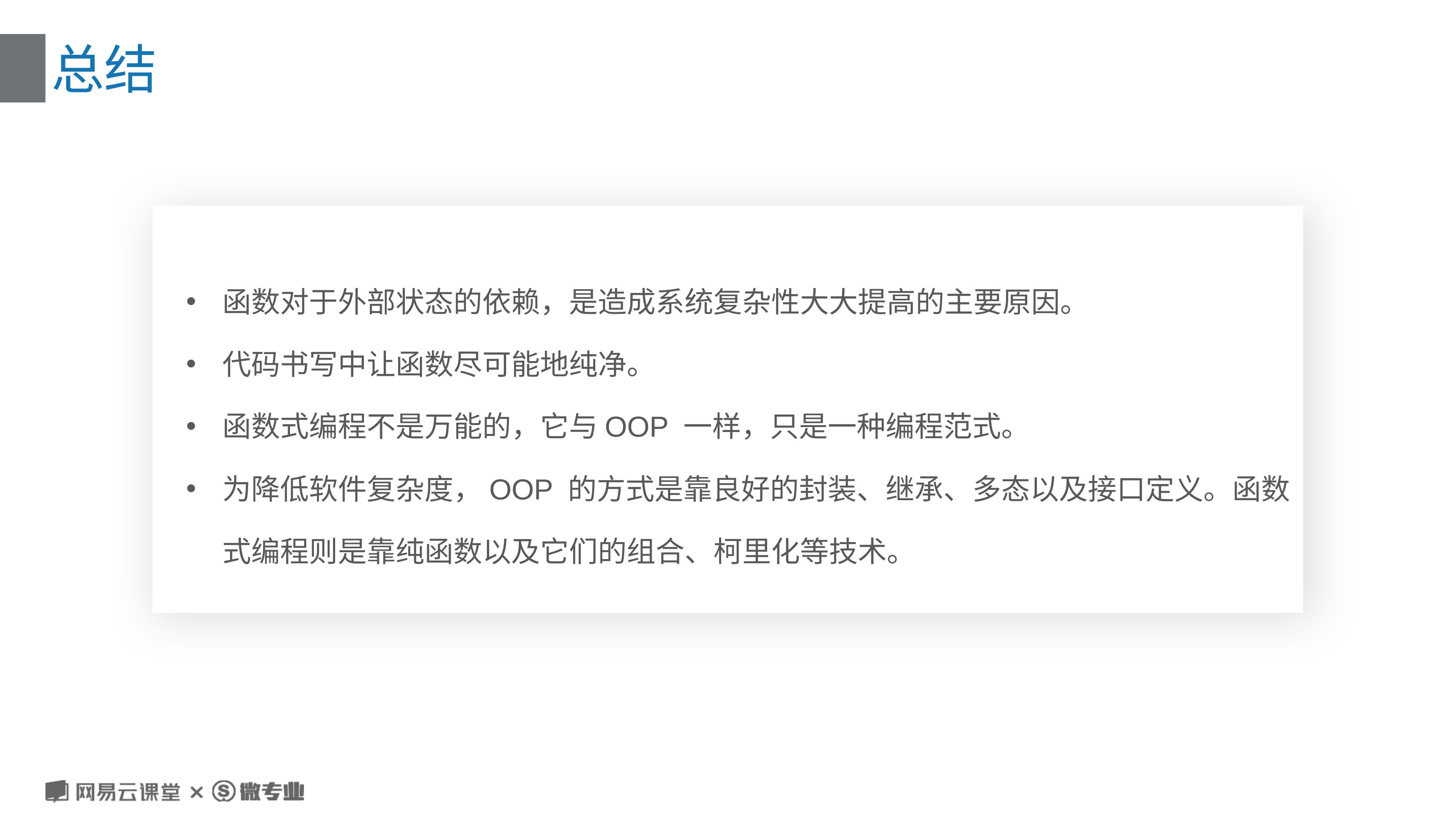

课程小结
# 总结

函数对于外部状态的依赖，是造成系统复杂性大大提高的主要原因。
代码书写中让函数尽可能地纯净。
函数式编程不是万能的，它与OOP 一样，只是一种编程范式。
为降低软件复杂度，OOP 的方式是靠良好的封装、继承、多态以及接口定义。函数式编程则是靠纯函数以及它们的组合、柯里化等技术。
事件模型